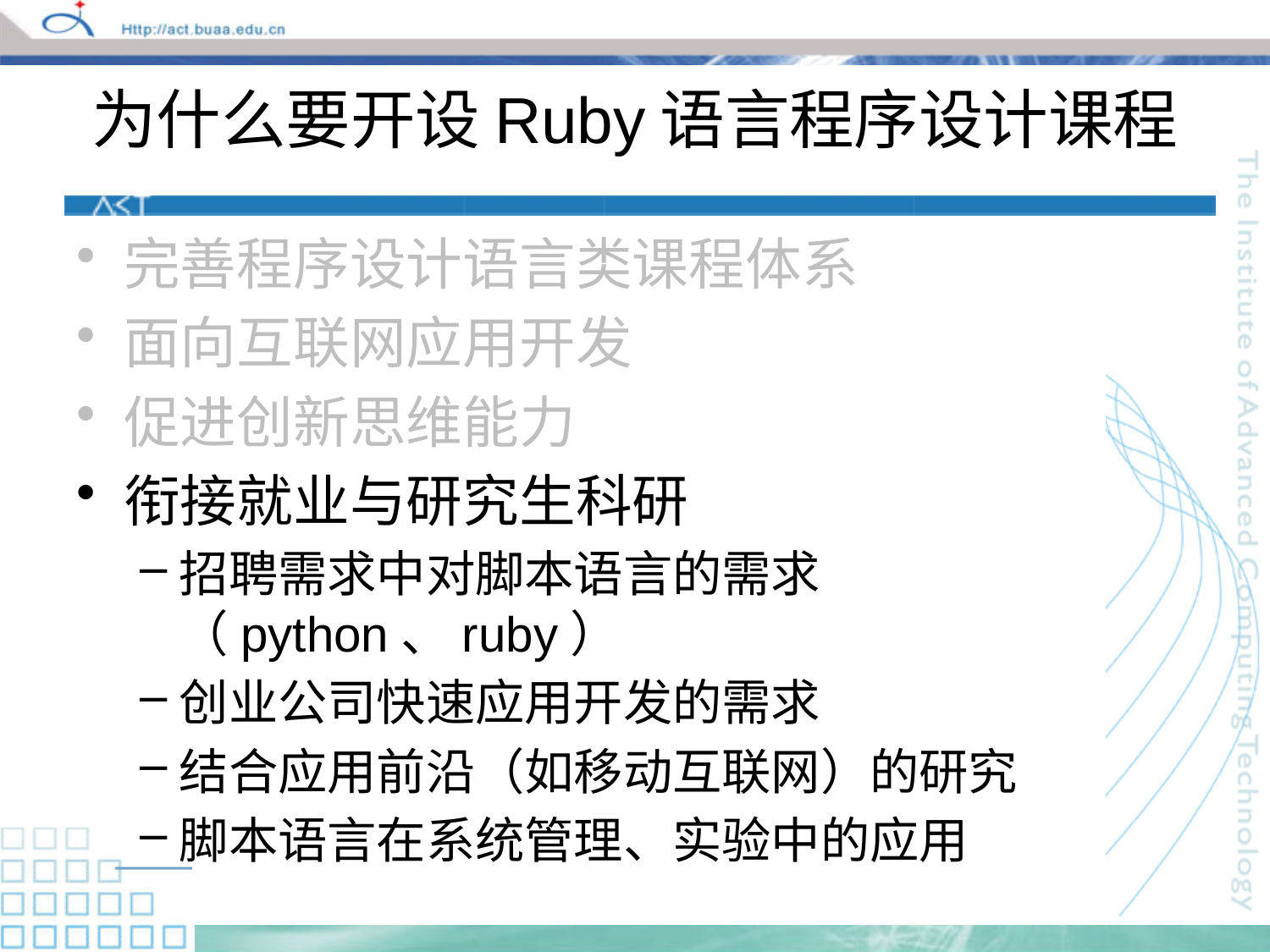

# 为什么要开设Ruby语言程序设计课程
完善程序设计语言类课程体系
面向互联网应用开发
促进创新思维能力
衔接就业与研究生科研
招聘需求中对脚本语言的需求（python、ruby）
创业公司快速应用开发的需求
结合应用前沿（如移动互联网）的研究
脚本语言在系统管理、实验中的应用